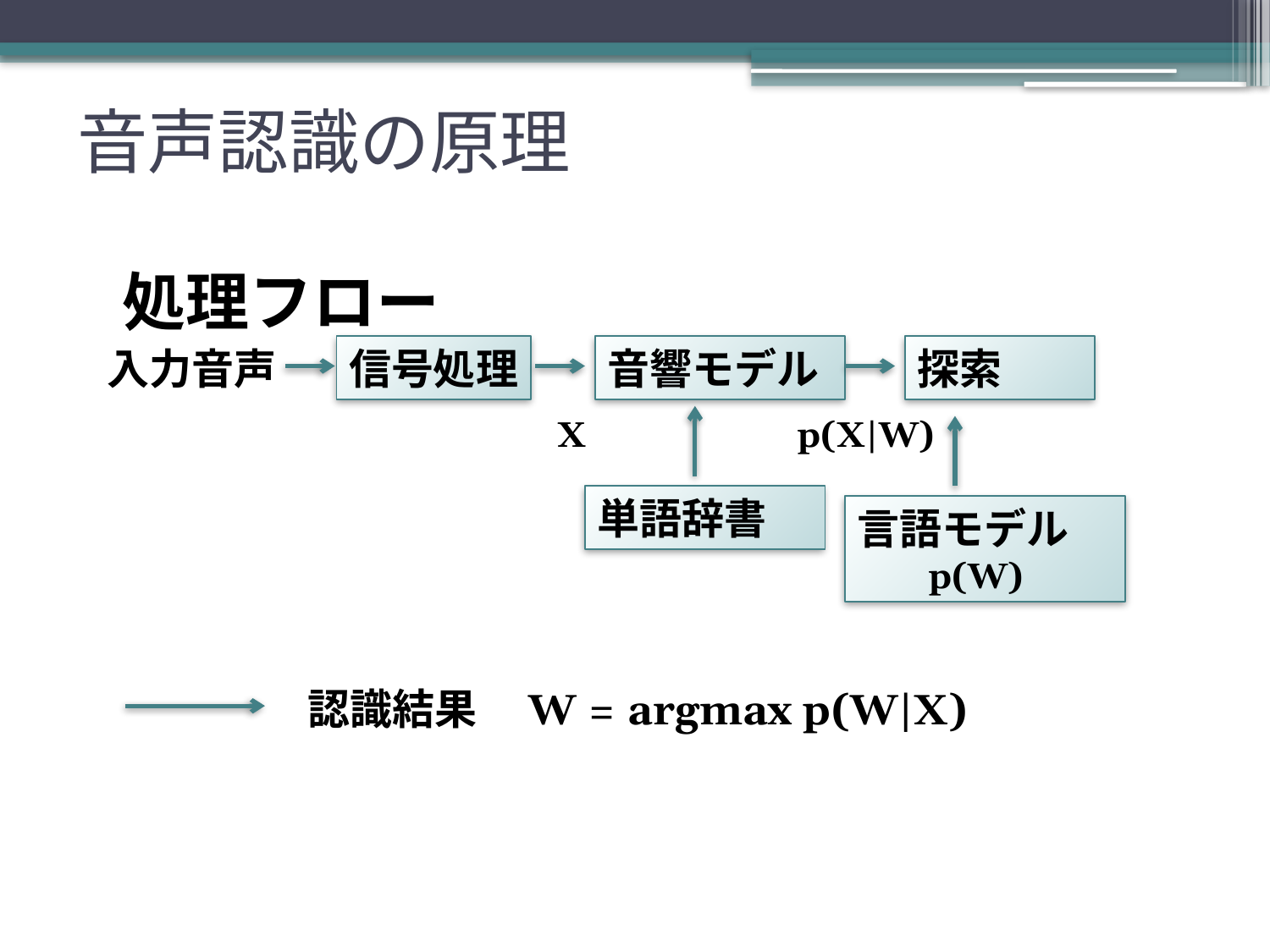

# 音声認識の原理
処理フロー

入力音声
信号処理
音響モデル
探索
X
p(X|W)
単語辞書
言語モデル
        p(W)
認識結果　W = argmax p(W|X)